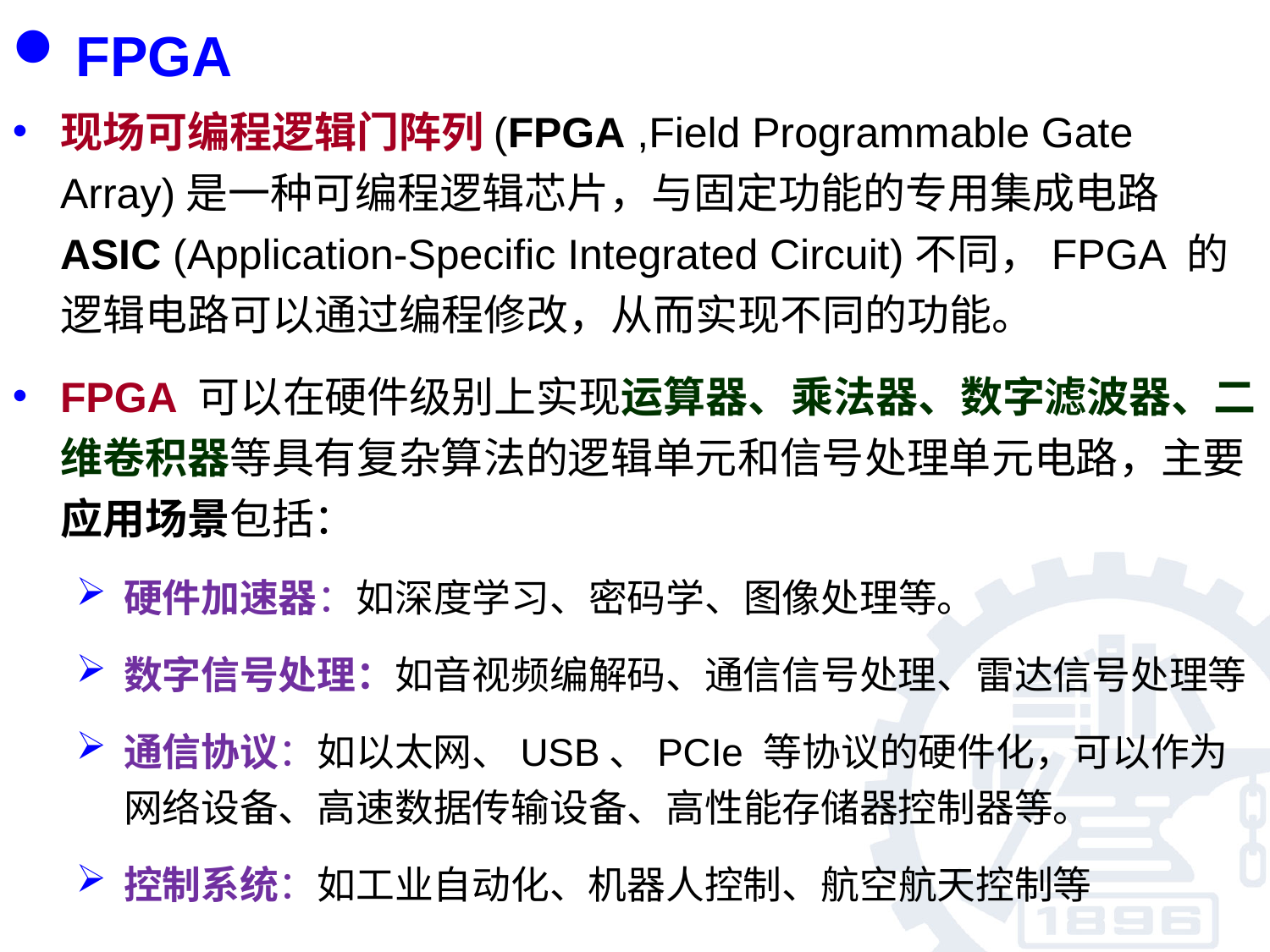

FPGA
现场可编程逻辑门阵列(FPGA ,Field Programmable Gate Array)是一种可编程逻辑芯片，与固定功能的专用集成电路ASIC (Application-Specific Integrated Circuit)不同，FPGA 的逻辑电路可以通过编程修改，从而实现不同的功能。
FPGA 可以在硬件级别上实现运算器、乘法器、数字滤波器、二维卷积器等具有复杂算法的逻辑单元和信号处理单元电路，主要应用场景包括：
硬件加速器：如深度学习、密码学、图像处理等。
数字信号处理：如音视频编解码、通信信号处理、雷达信号处理等
通信协议：如以太网、USB、PCIe 等协议的硬件化，可以作为网络设备、高速数据传输设备、高性能存储器控制器等。
控制系统：如工业自动化、机器人控制、航空航天控制等